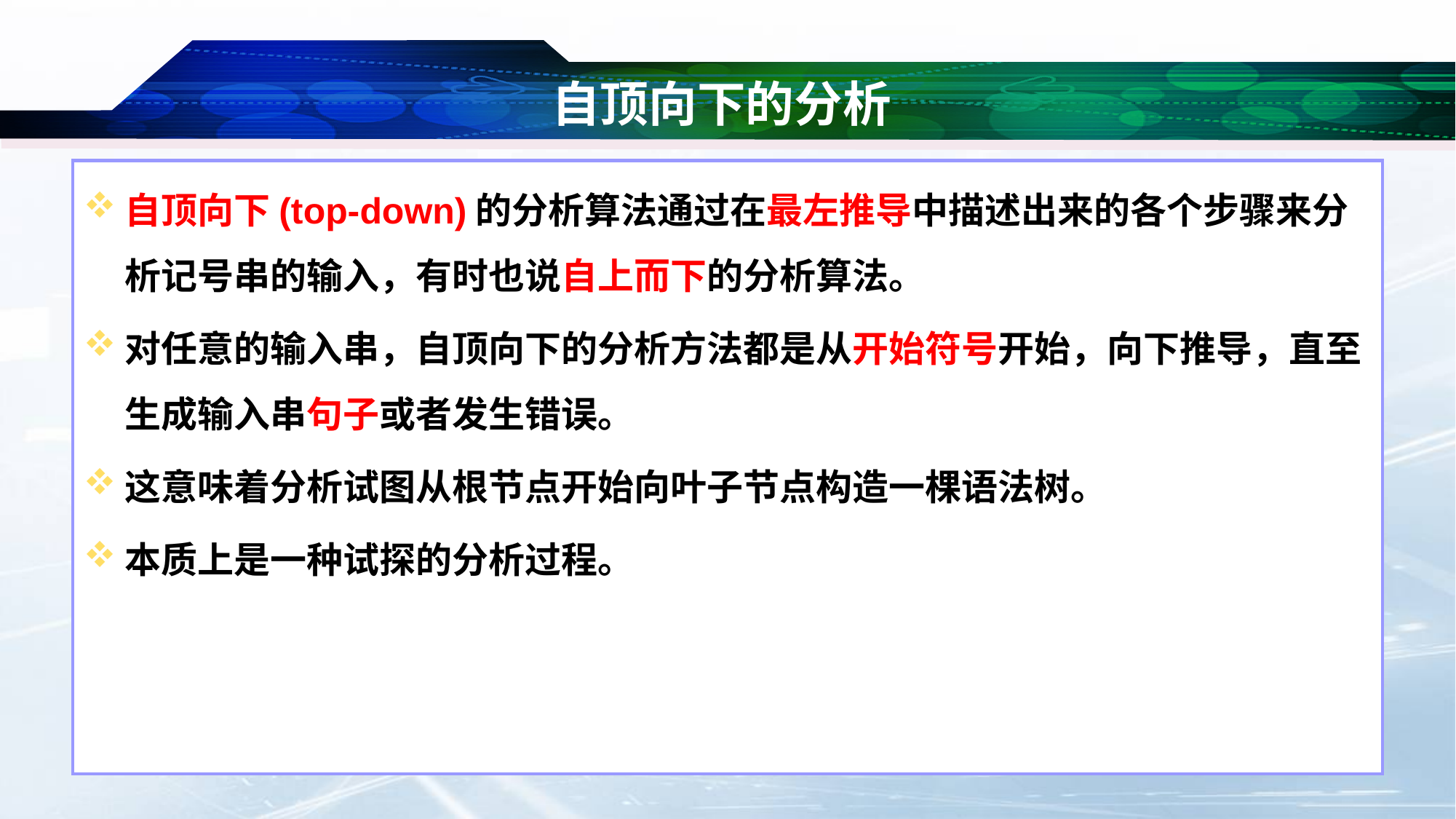

# 自顶向下的分析
自顶向下(top-down)的分析算法通过在最左推导中描述出来的各个步骤来分析记号串的输入，有时也说自上而下的分析算法。
对任意的输入串，自顶向下的分析方法都是从开始符号开始，向下推导，直至生成输入串句子或者发生错误。
这意味着分析试图从根节点开始向叶子节点构造一棵语法树。
本质上是一种试探的分析过程。